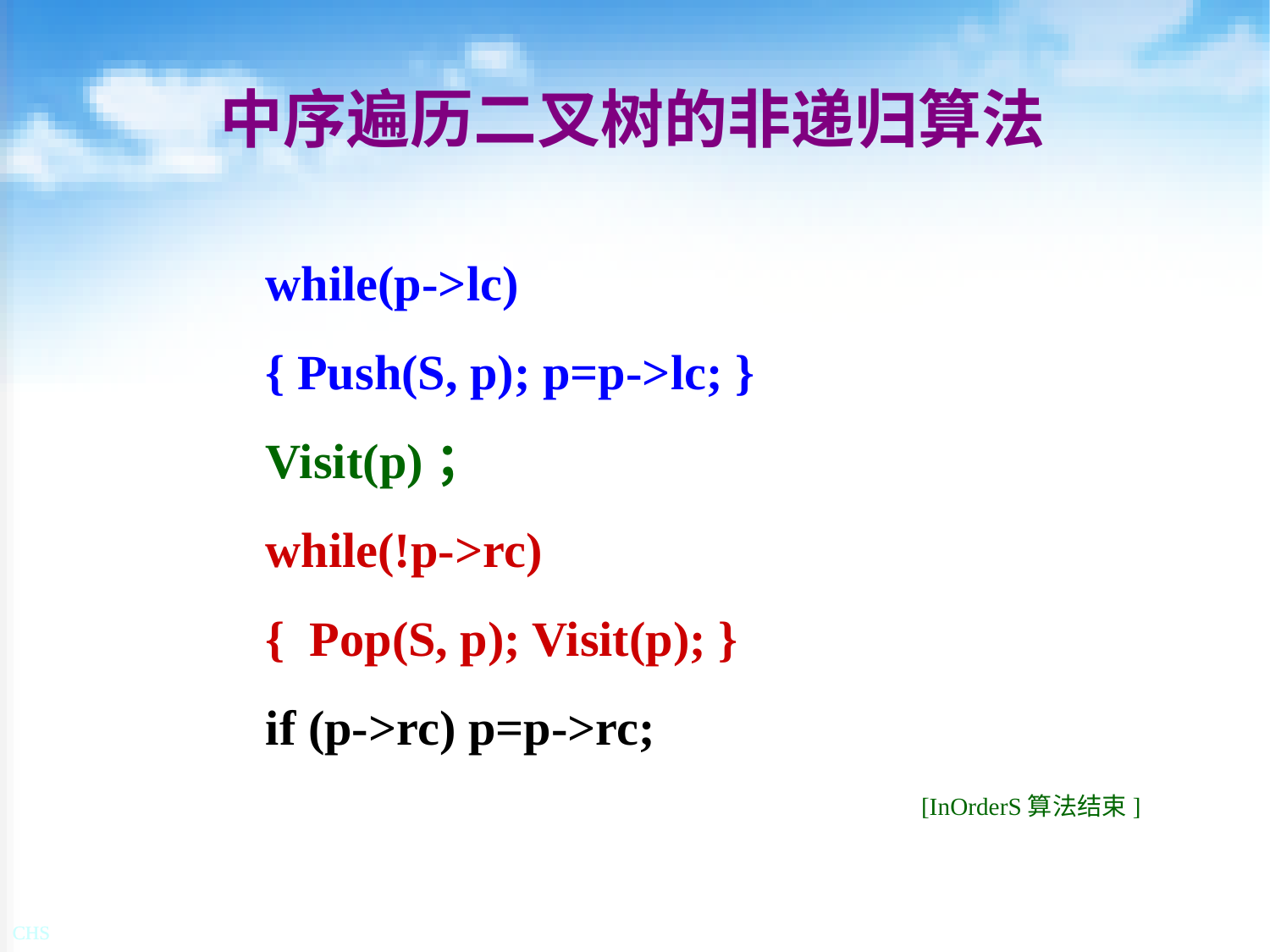

# 中序遍历二叉树的非递归算法
	while(p->lc)
	{ Push(S, p); p=p->lc; }
	Visit(p)；
	while(!p->rc)
	{  Pop(S, p); Visit(p); }
	if (p->rc) p=p->rc;
[InOrderS算法结束]
77